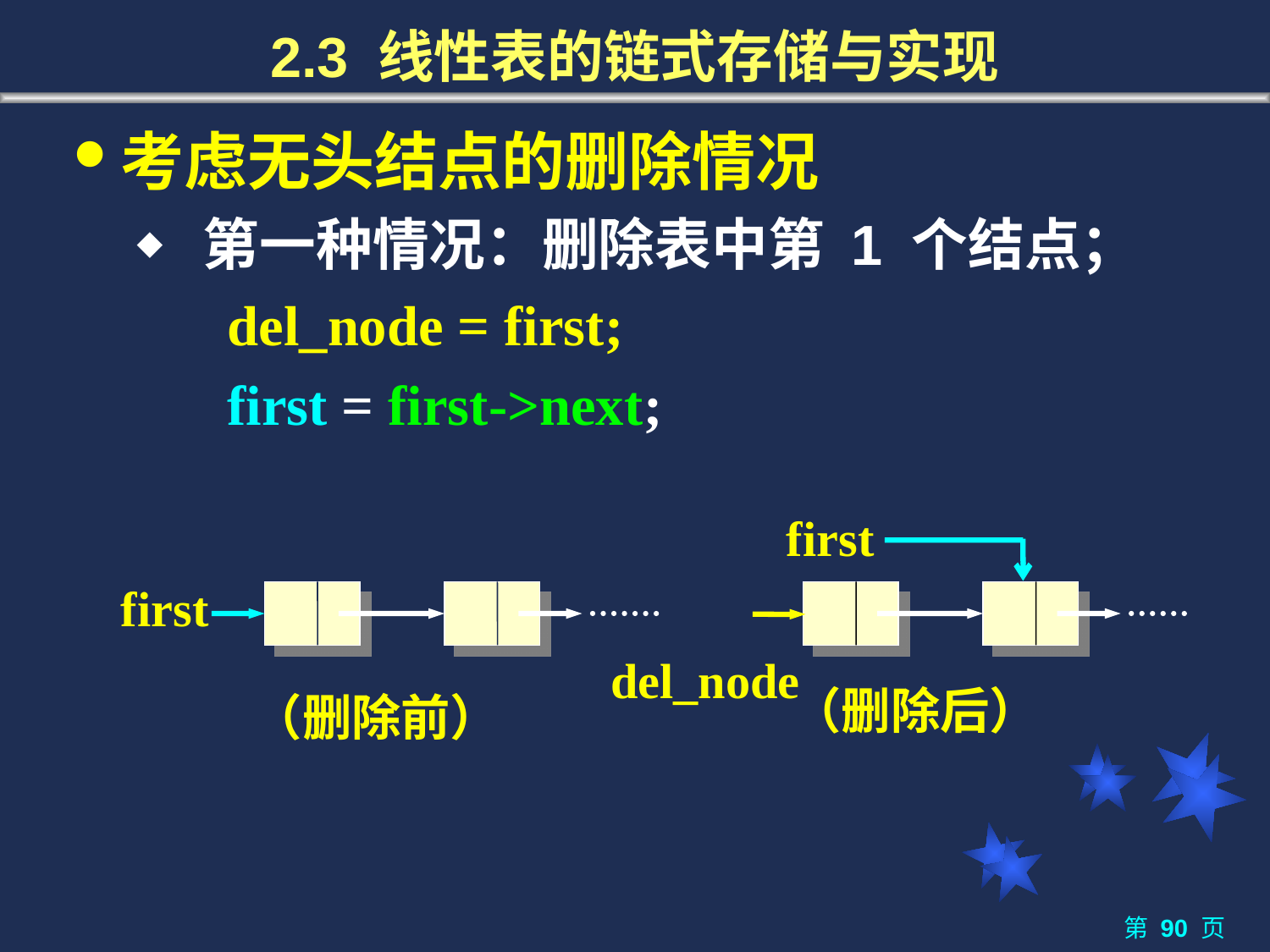

# 2.3 线性表的链式存储与实现
考虑无头结点的删除情况
 第一种情况：删除表中第 1 个结点；
del_node = first;
first = first->next;
first

 first

（删除前）

del_node
（删除后）
第 90 页